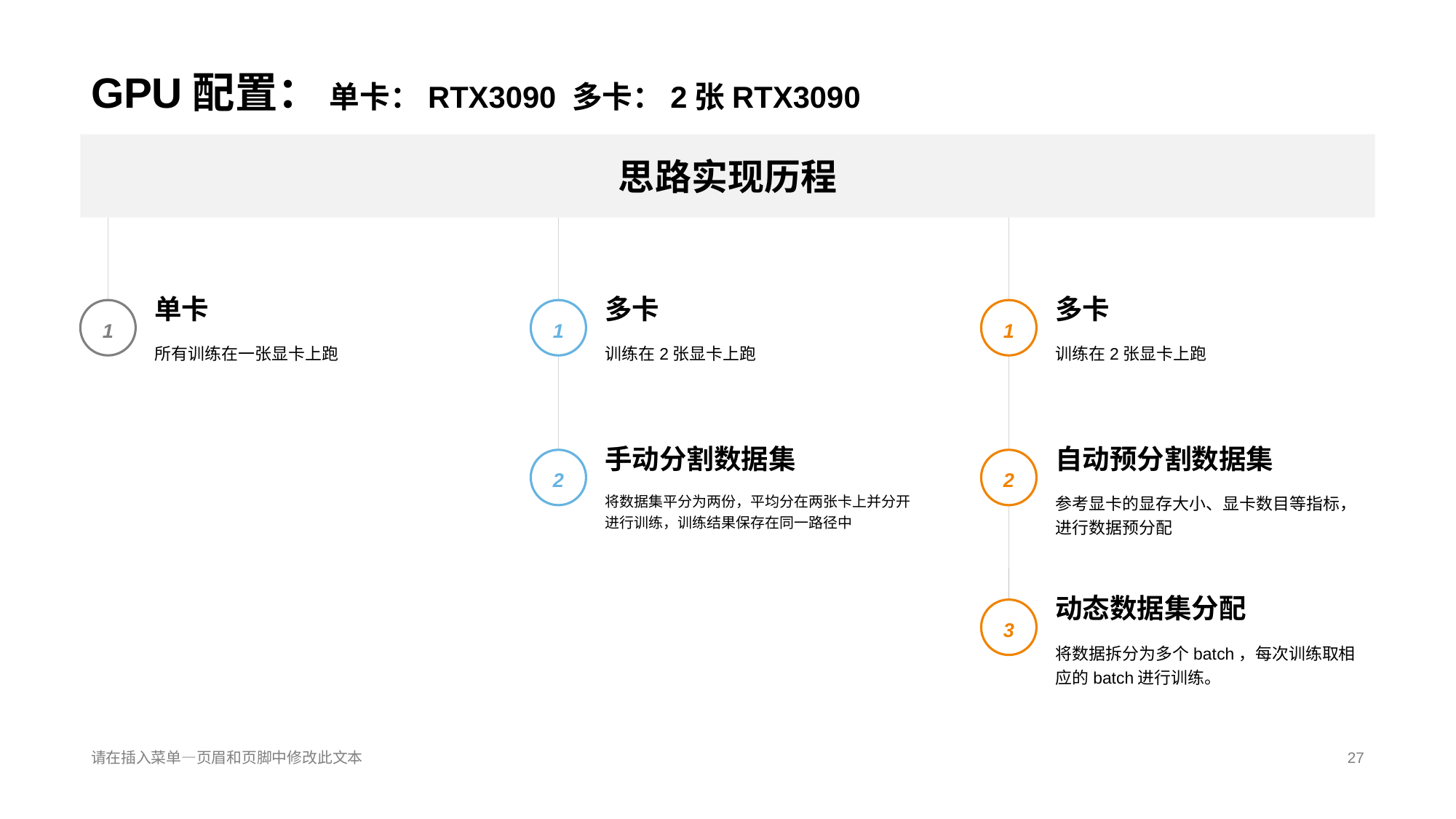

# GPU配置： 单卡：RTX3090 多卡：2张RTX3090
思路实现历程
单卡
所有训练在一张显卡上跑
多卡
训练在2张显卡上跑
多卡
训练在2张显卡上跑
1
1
1
手动分割数据集
将数据集平分为两份，平均分在两张卡上并分开进行训练，训练结果保存在同一路径中
自动预分割数据集
参考显卡的显存大小、显卡数目等指标，进行数据预分配
2
2
动态数据集分配
将数据拆分为多个batch，每次训练取相应的batch进行训练。
3
请在插入菜单—页眉和页脚中修改此文本
27